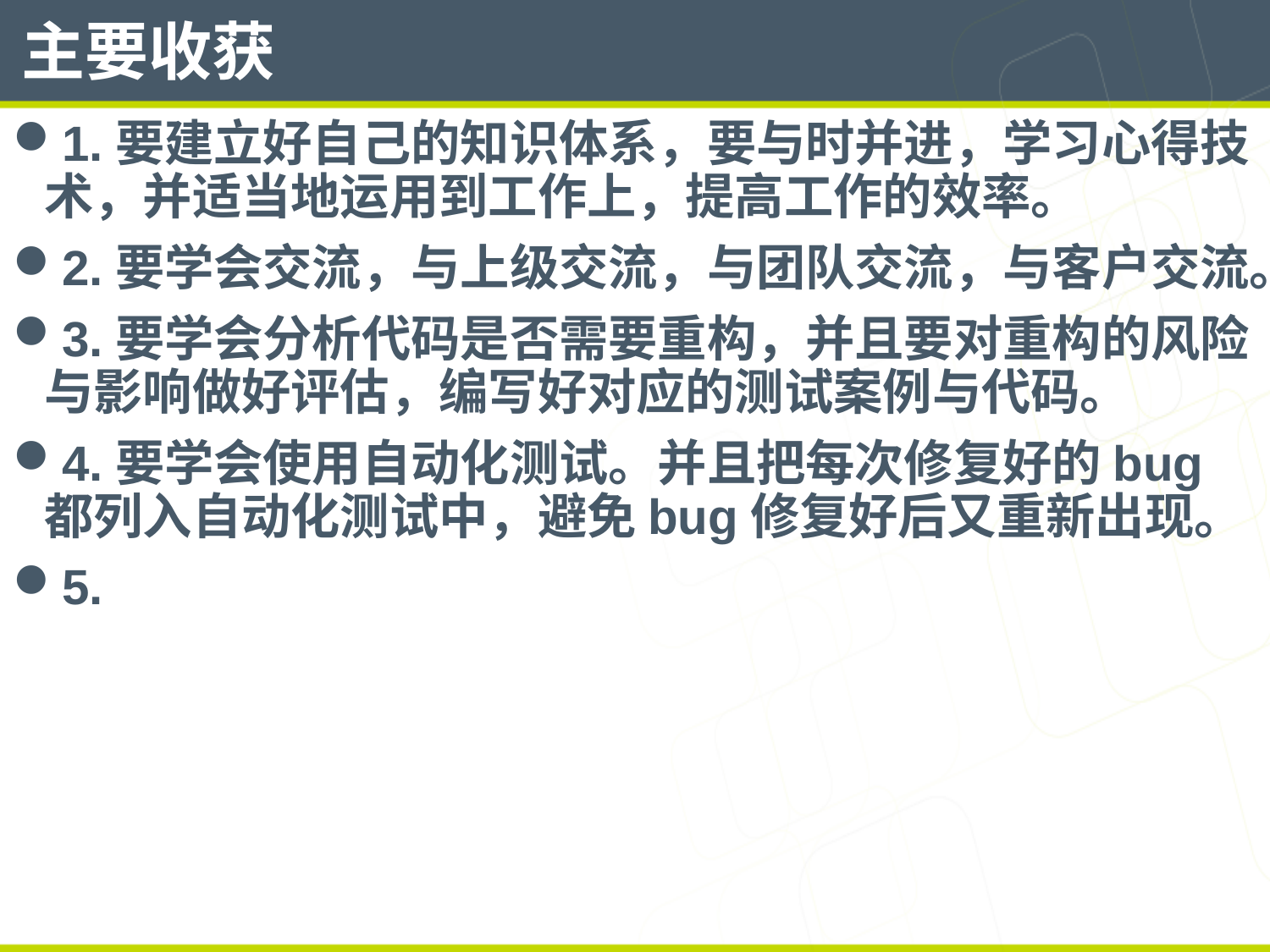

# 主要收获
1.要建立好自己的知识体系，要与时并进，学习心得技术，并适当地运用到工作上，提高工作的效率。
2.要学会交流，与上级交流，与团队交流，与客户交流。
3.要学会分析代码是否需要重构，并且要对重构的风险与影响做好评估，编写好对应的测试案例与代码。
4.要学会使用自动化测试。并且把每次修复好的bug都列入自动化测试中，避免bug修复好后又重新出现。
5.